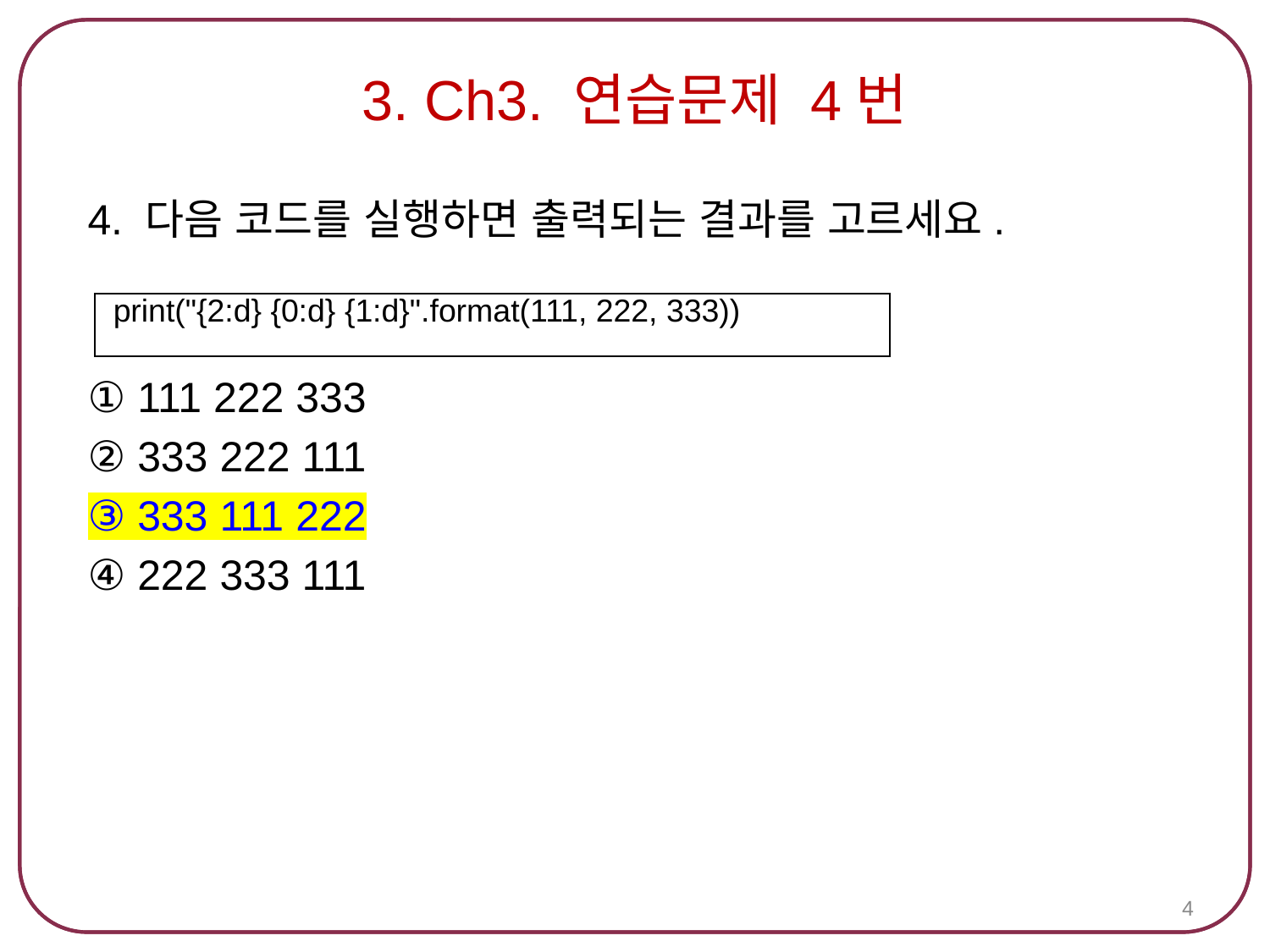

# 3. Ch3. 연습문제 4번
4. 다음 코드를 실행하면 출력되는 결과를 고르세요.

① 111 222 333
② 333 222 111
③ 333 111 222
④ 222 333 111

| print("{2:d} {0:d} {1:d}".format(111, 222, 333)) |
| --- |

4